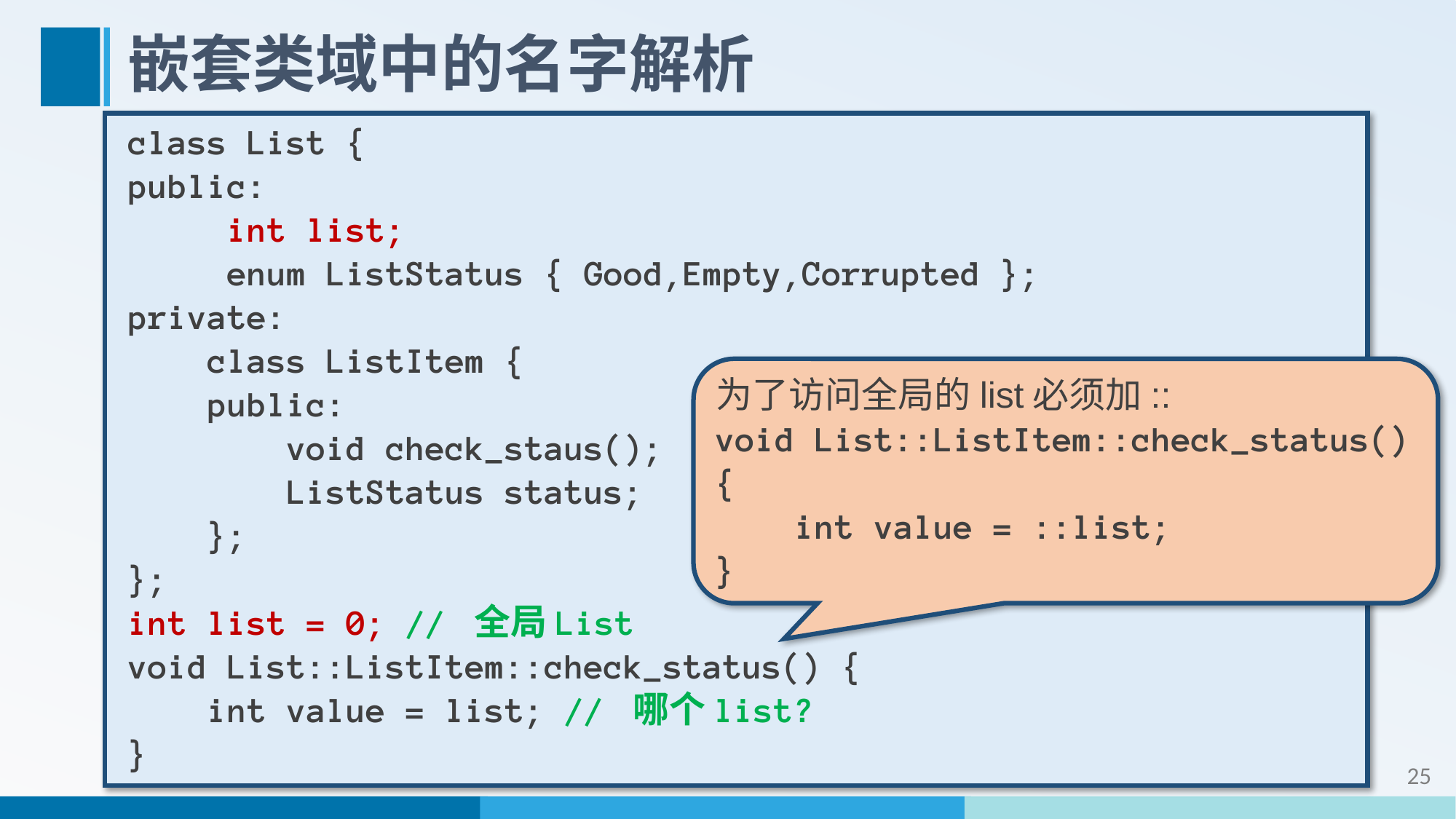

# 嵌套类域中的名字解析
class List {
public:
     int list;
     enum ListStatus { Good,Empty,Corrupted };
private:
    class ListItem {
    public:
        void check_staus();
        ListStatus status;
    };
};
int list = 0; // 全局List
void List::ListItem::check_status() {
    int value = list; // 哪个list?
}
为了访问全局的list必须加::
void List::ListItem::check_status()
{
    int value = ::list;
}